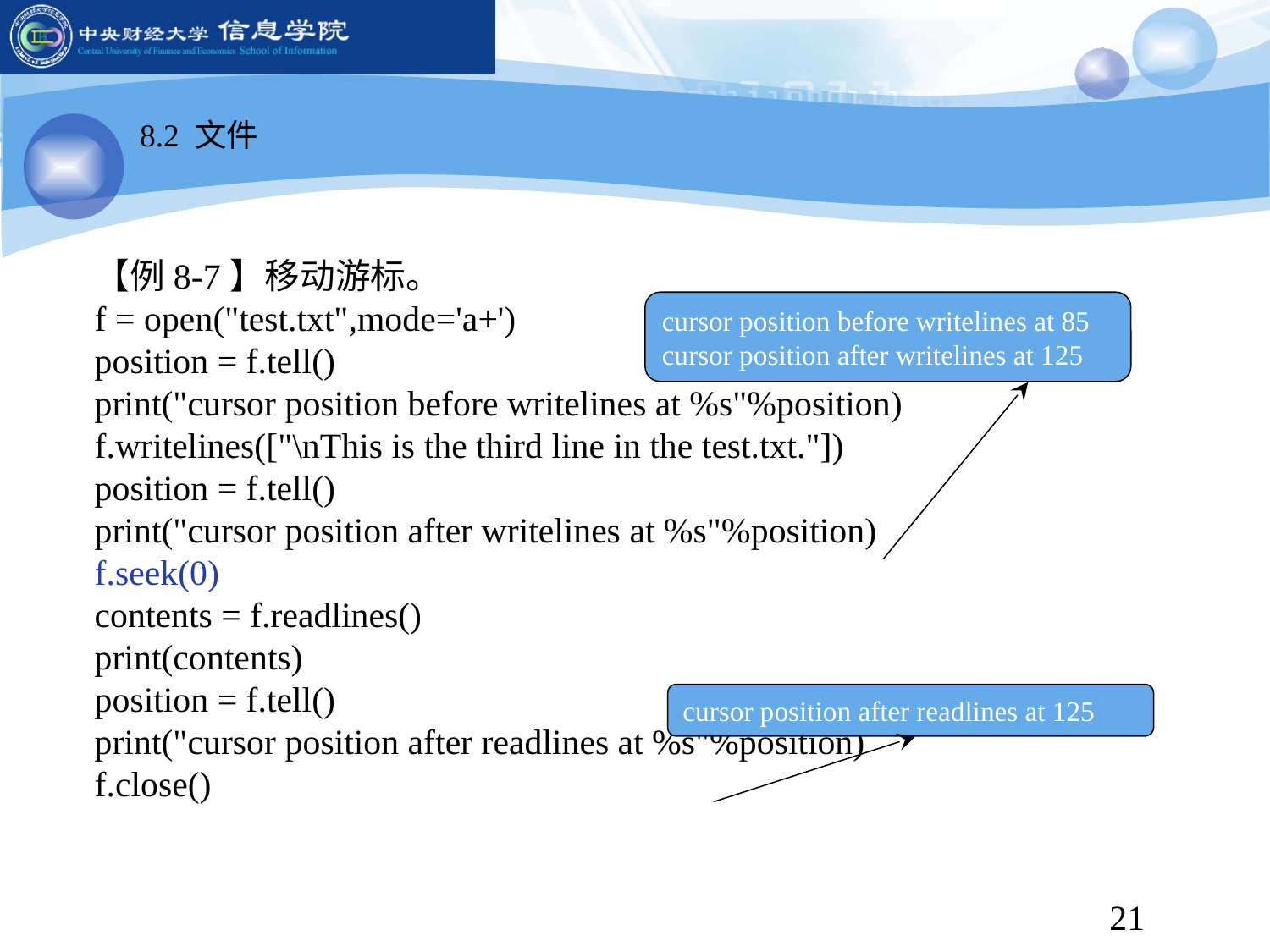

8.2 文件
【例8-7】移动游标。
f = open("test.txt",mode='a+')
position = f.tell()
print("cursor position before writelines at %s"%position)
f.writelines(["\nThis is the third line in the test.txt."])
position = f.tell()
print("cursor position after writelines at %s"%position)
f.seek(0)
contents = f.readlines()
print(contents)
position = f.tell()
print("cursor position after readlines at %s"%position)
f.close()

cursor position before writelines at 85
cursor position after writelines at 125
cursor position after readlines at 125